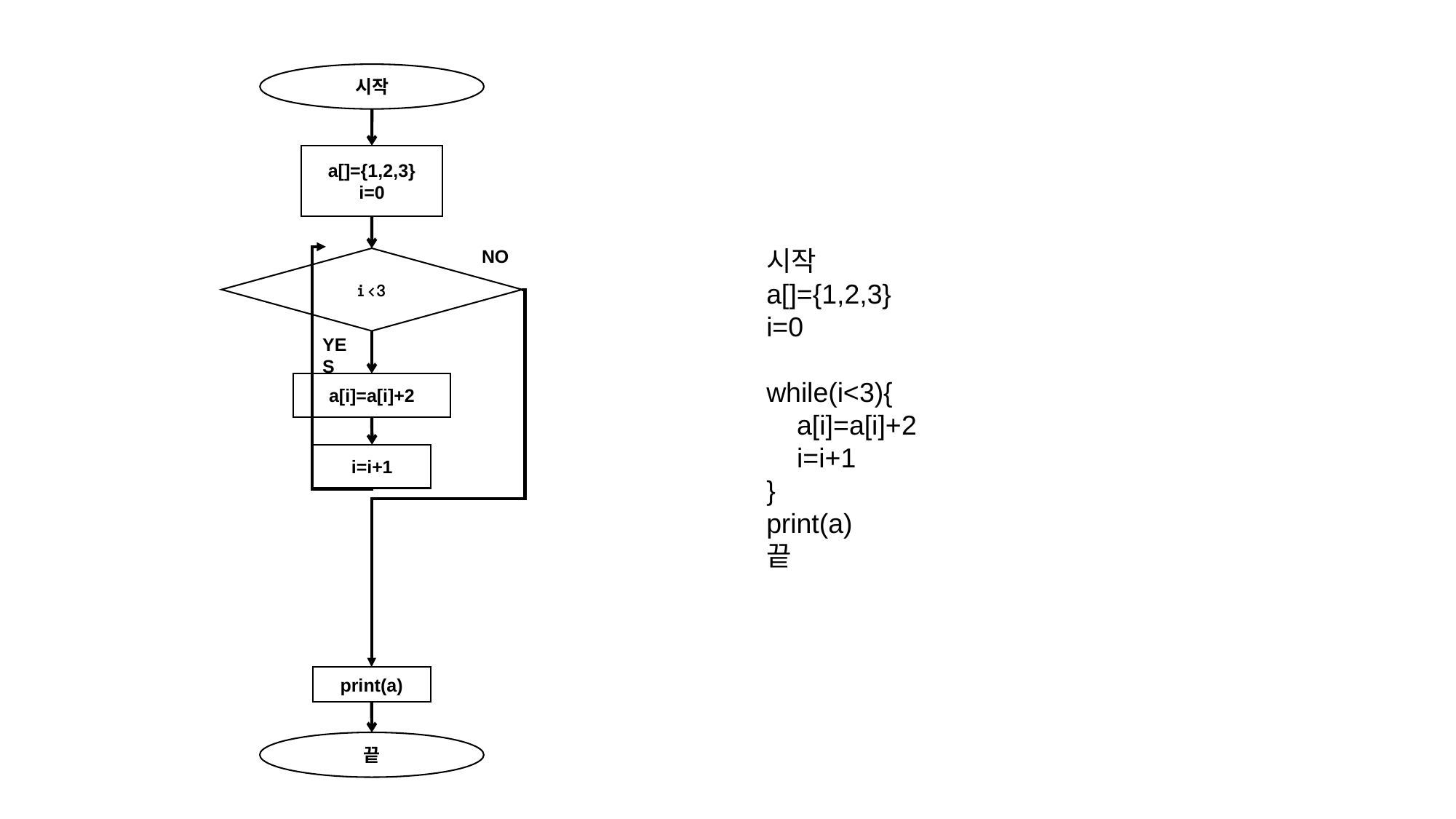

시작
a[]={1,2,3}
i=0
시작
a[]={1,2,3}
i=0
while(i<3){
    a[i]=a[i]+2
    i=i+1
}
print(a)
끝
NO
i<3
YES
a[i]=a[i]+2
i=i+1
print(a)
끝